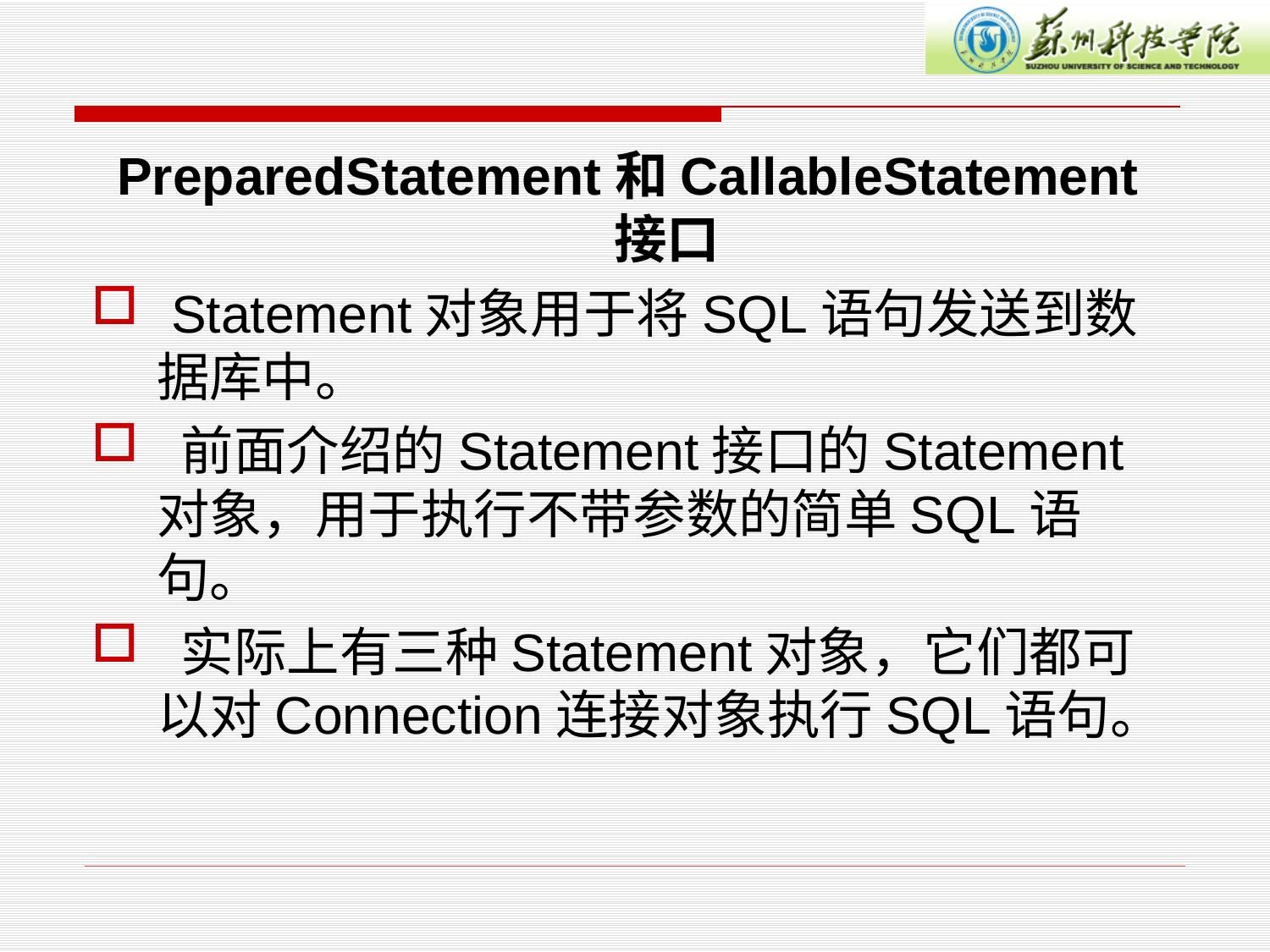

#
PreparedStatement和CallableStatement接口
 Statement对象用于将SQL语句发送到数据库中。
 前面介绍的Statement接口的Statement对象，用于执行不带参数的简单SQL语句。
 实际上有三种Statement对象，它们都可以对Connection连接对象执行SQL语句。